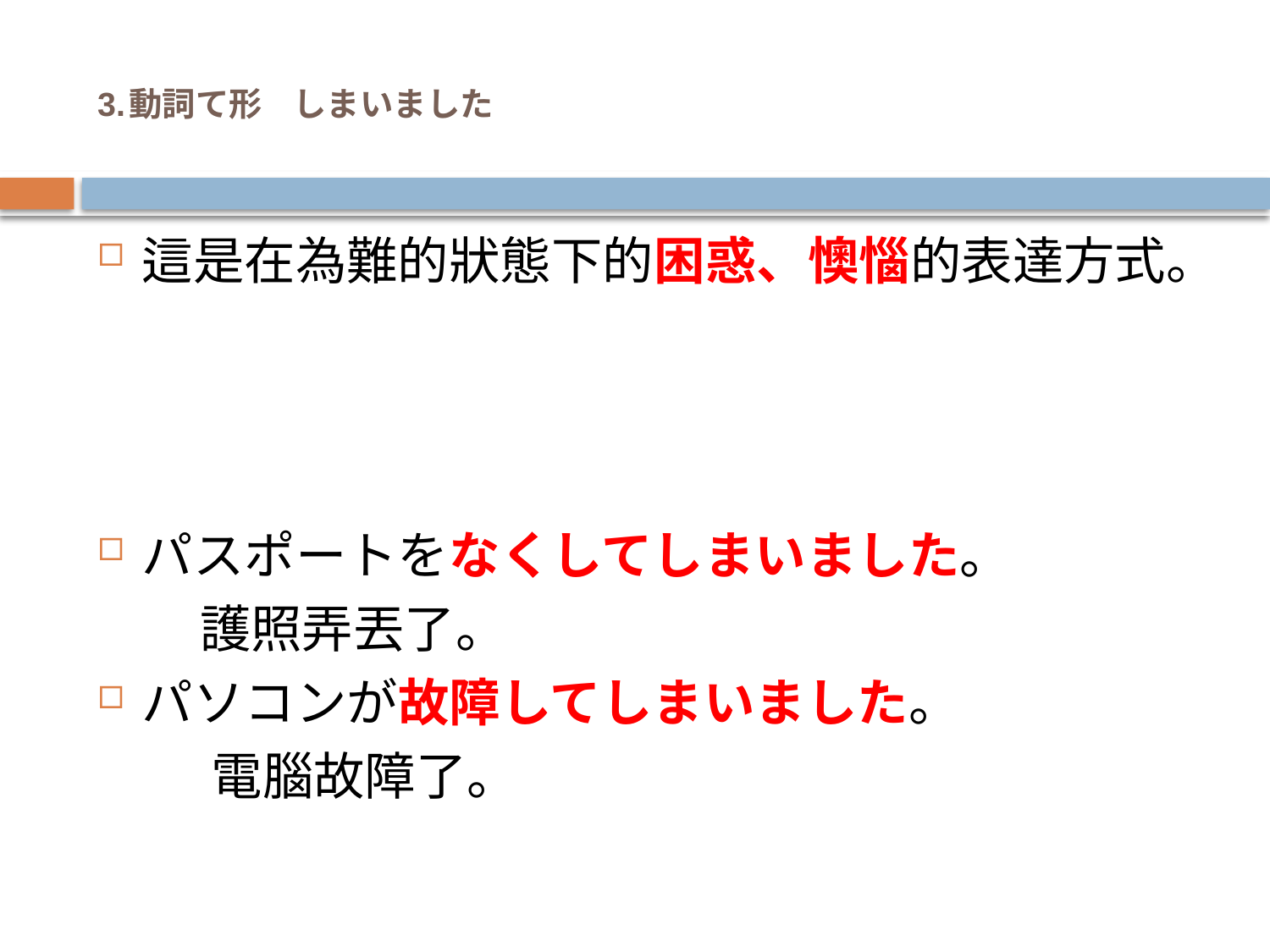

# 3.動詞て形    しまいました
這是在為難的狀態下的困惑、懊惱的表達方式。

パスポートをなくしてしまいました。
　　護照弄丟了。
パソコンが故障してしまいました。
　　 電腦故障了。